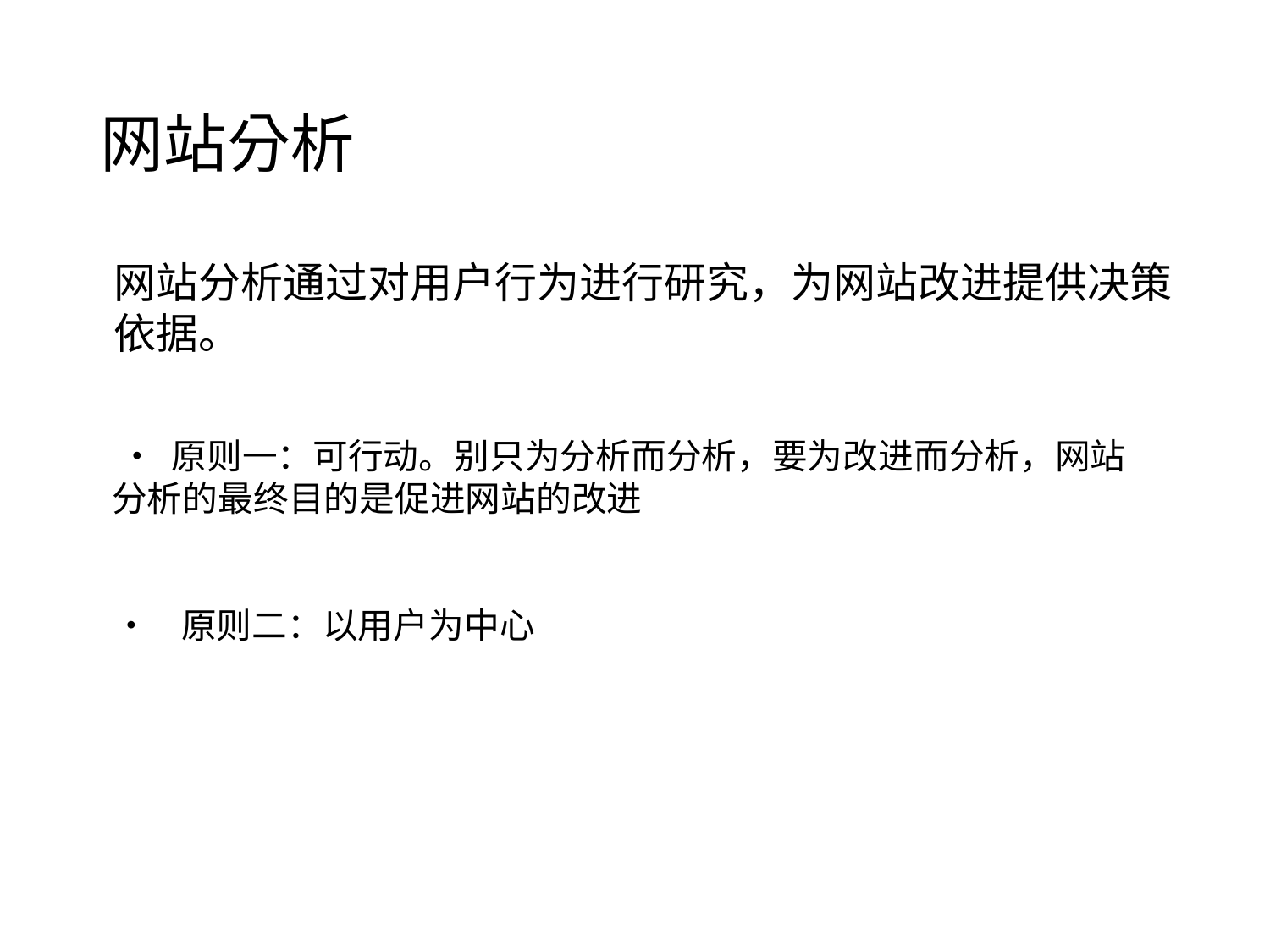

# 网站分析
网站分析通过对用户行为进行研究，为网站改进提供决策依据。
 • 原则一：可行动。别只为分析而分析，要为改进而分析，网站分析的最终目的是促进网站的改进
•   原则二：以用户为中心